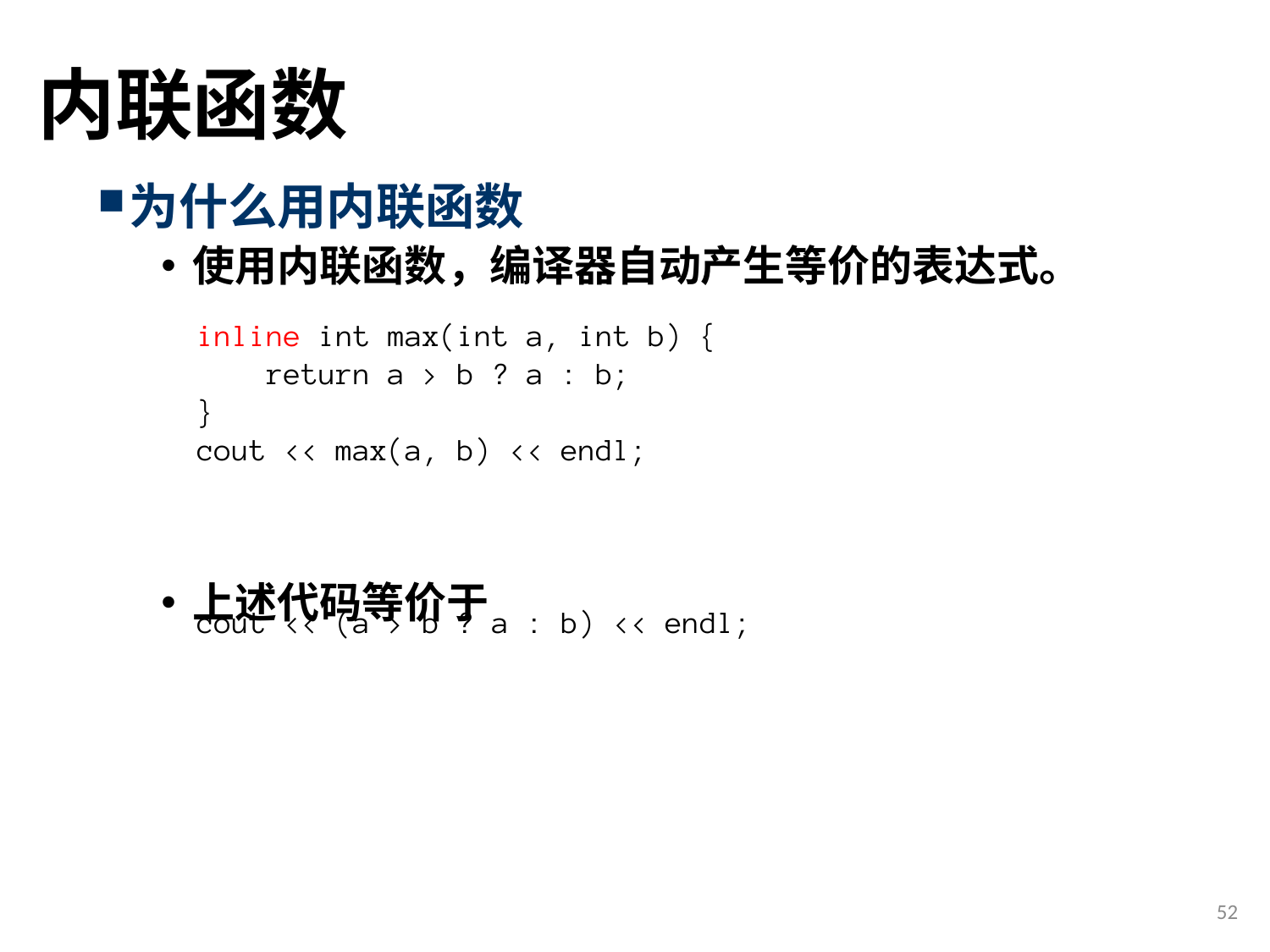

# 内联函数
为什么用内联函数
使用内联函数，编译器自动产生等价的表达式。

上述代码等价于

inline int max(int a, int b) {
    return a > b ? a : b;
}
cout << max(a, b) << endl;

cout << (a > b ? a : b) << endl;

52